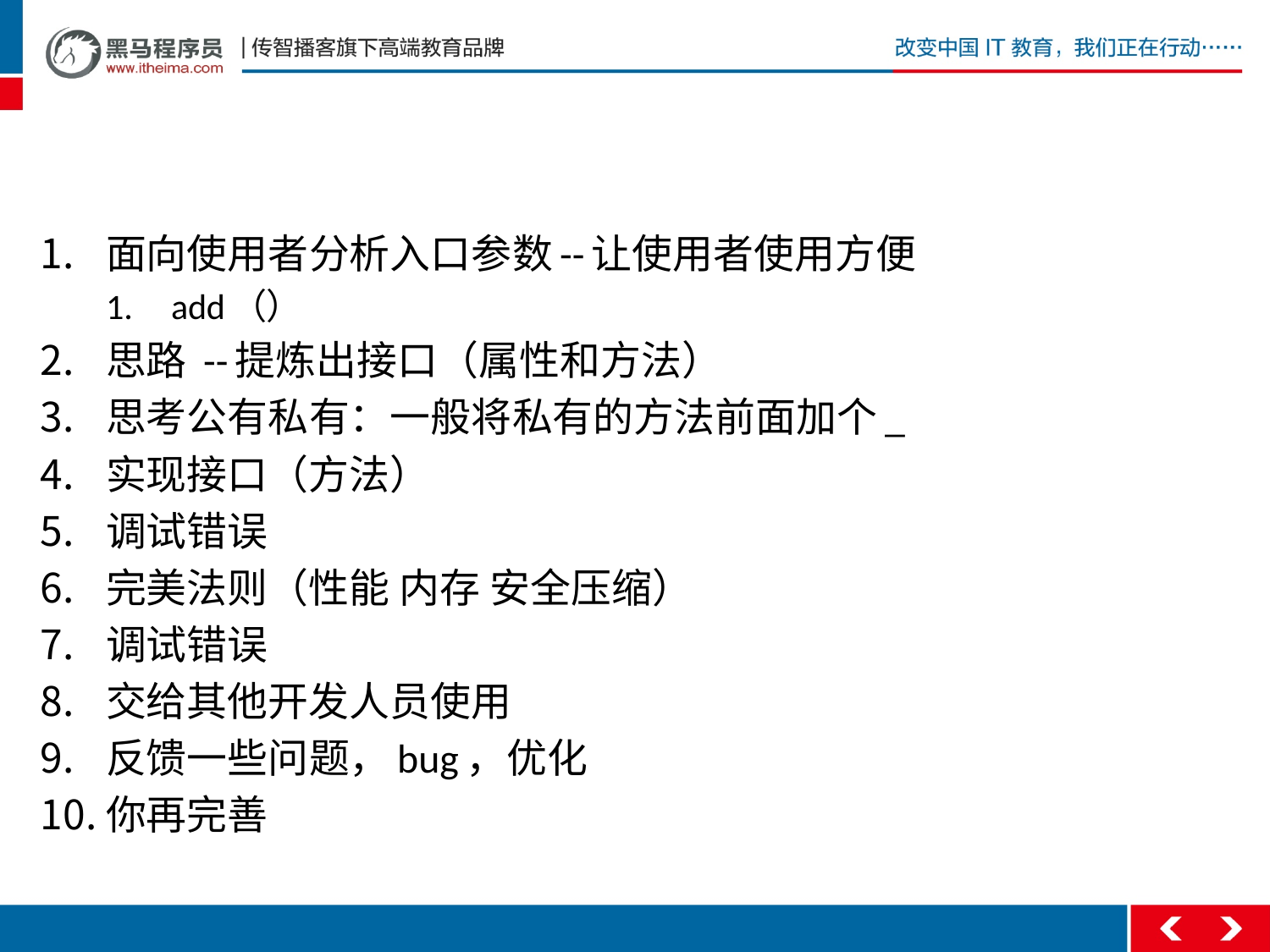

#
面向使用者分析入口参数--让使用者使用方便
add（）
思路 --提炼出接口（属性和方法）
思考公有私有：一般将私有的方法前面加个_
实现接口（方法）
调试错误
完美法则（性能 内存 安全压缩）
调试错误
交给其他开发人员使用
反馈一些问题，bug，优化
你再完善